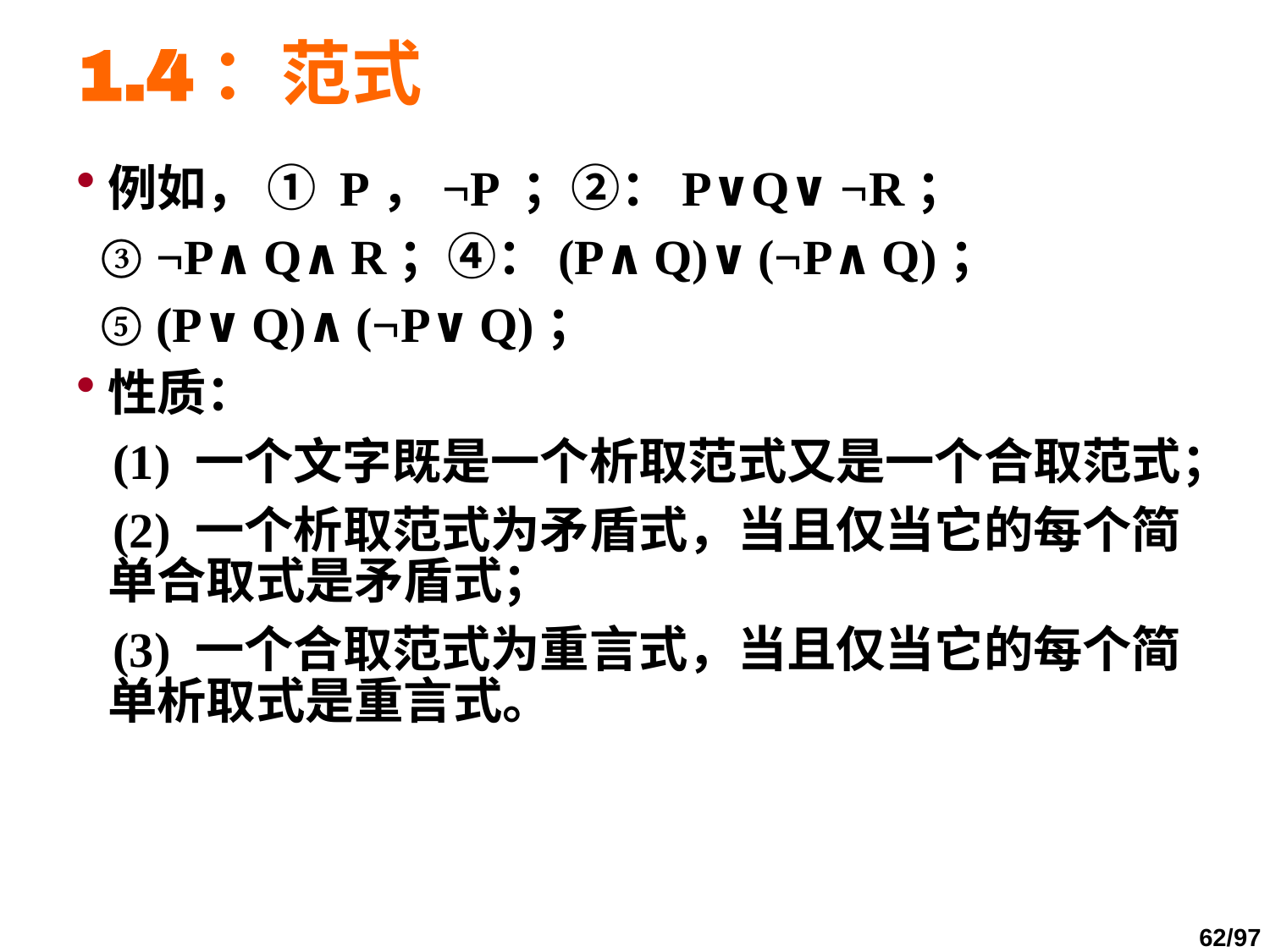

# 1.4：范式
例如， ① P，¬P ；②：P∨Q∨ ¬R；
  ③ ¬P∧Q∧R；④：(P∧Q)∨(¬P∧Q)；
  ⑤ (P∨Q)∧(¬P∨Q)；
性质：
   (1) 一个文字既是一个析取范式又是一个合取范式；
   (2) 一个析取范式为矛盾式，当且仅当它的每个简单合取式是矛盾式；
   (3) 一个合取范式为重言式，当且仅当它的每个简单析取式是重言式。